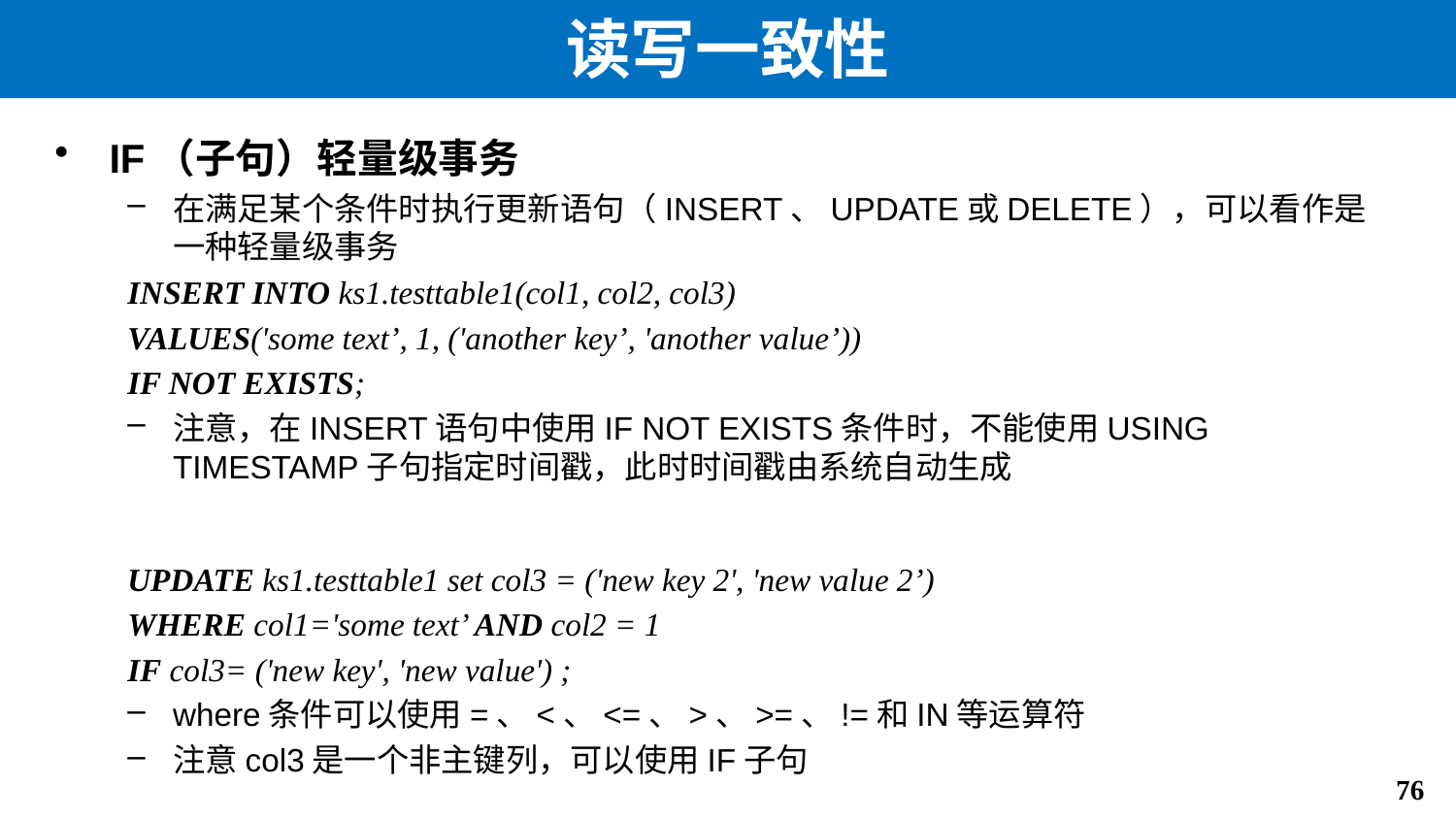

# 读写一致性
IF（子句）轻量级事务
在满足某个条件时执行更新语句（INSERT、UPDATE或DELETE），可以看作是一种轻量级事务
INSERT INTO ks1.testtable1(col1, col2, col3)
VALUES('some text’, 1, ('another key’, 'another value’))
IF NOT EXISTS;
注意，在INSERT语句中使用IF NOT EXISTS条件时，不能使用USING TIMESTAMP子句指定时间戳，此时时间戳由系统自动生成

UPDATE ks1.testtable1 set col3 = ('new key 2', 'new value 2’)
WHERE col1='some text’ AND col2 = 1
IF col3= ('new key', 'new value') ;
where条件可以使用=、<、<=、>、>=、!=和IN等运算符
注意col3是一个非主键列，可以使用IF子句